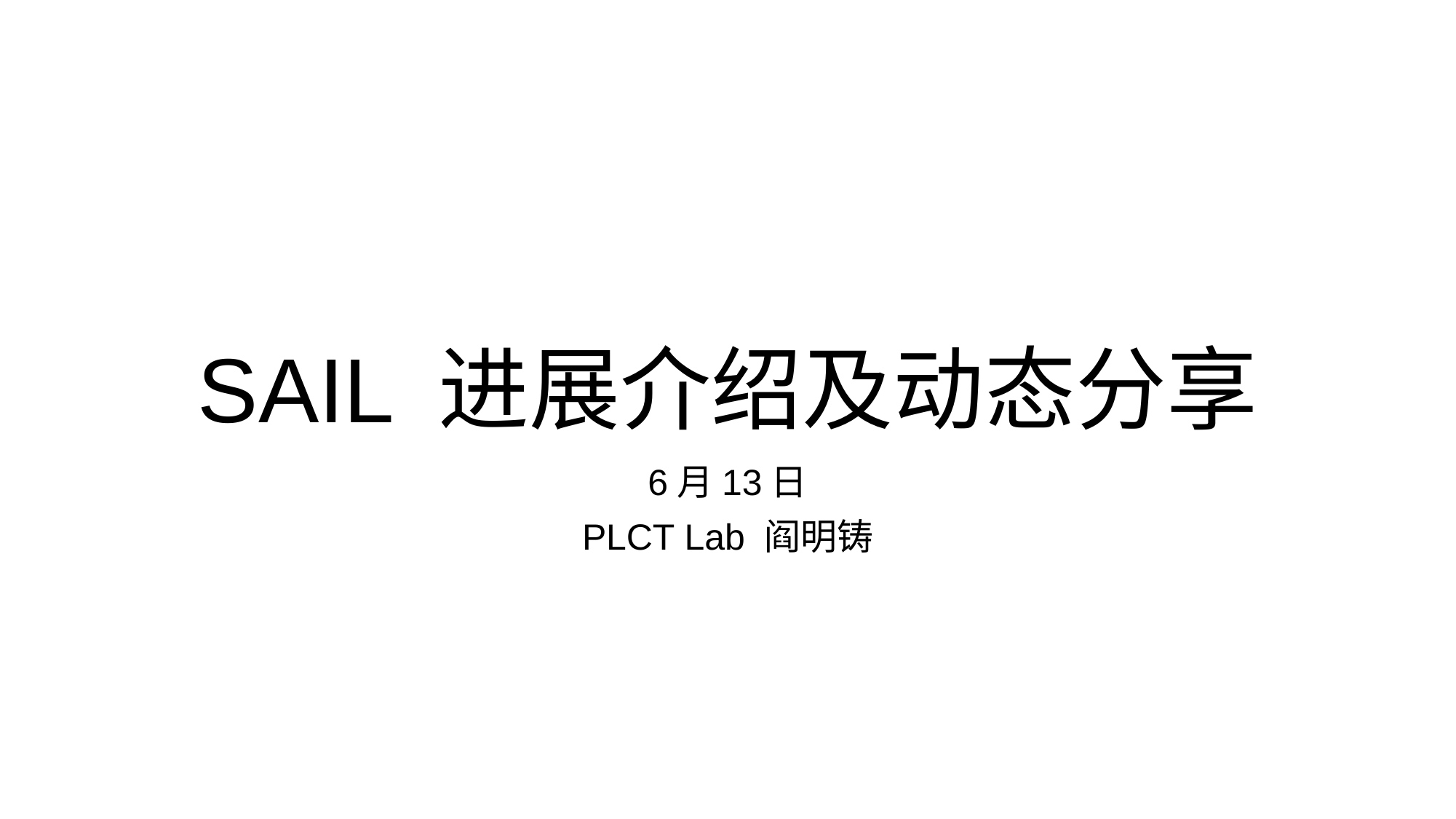

# SAIL 进展介绍及动态分享
6月13日
PLCT Lab 阎明铸